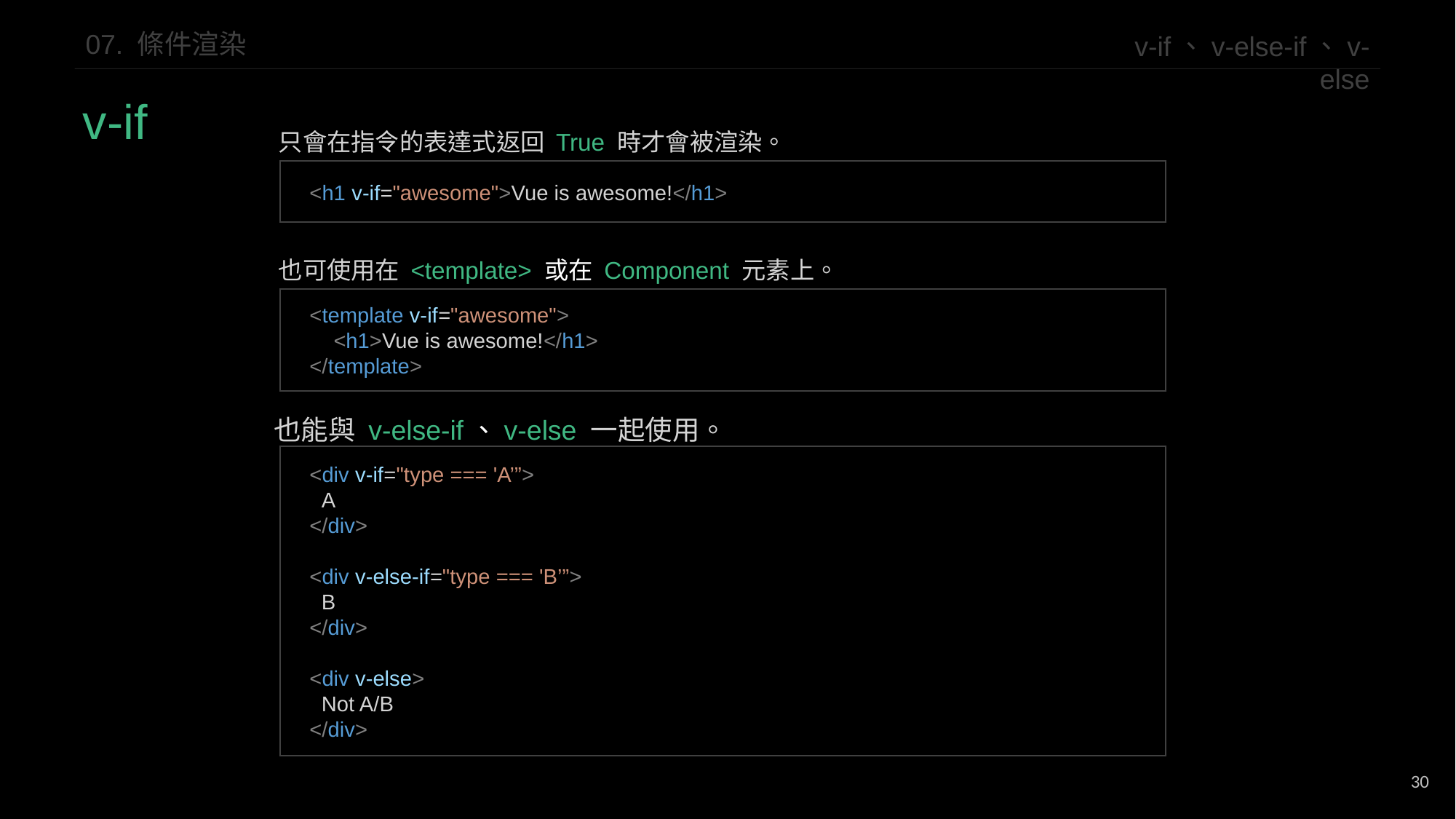

v-if、v-else-if、v-else
07. 條件渲染
v-if
只會在指令的表達式返回 True 時才會被渲染。

<h1 v-if="awesome">Vue is awesome!</h1>
也可使用在 <template> 或在 Component 元素上。

<template v-if="awesome">
    <h1>Vue is awesome!</h1>
</template>
也能與 v-else-if、v-else 一起使用。

<div v-if="type === 'A’”>
  A
</div>

<div v-else-if="type === 'B’”>
  B
</div>

<div v-else>
  Not A/B
</div>
30